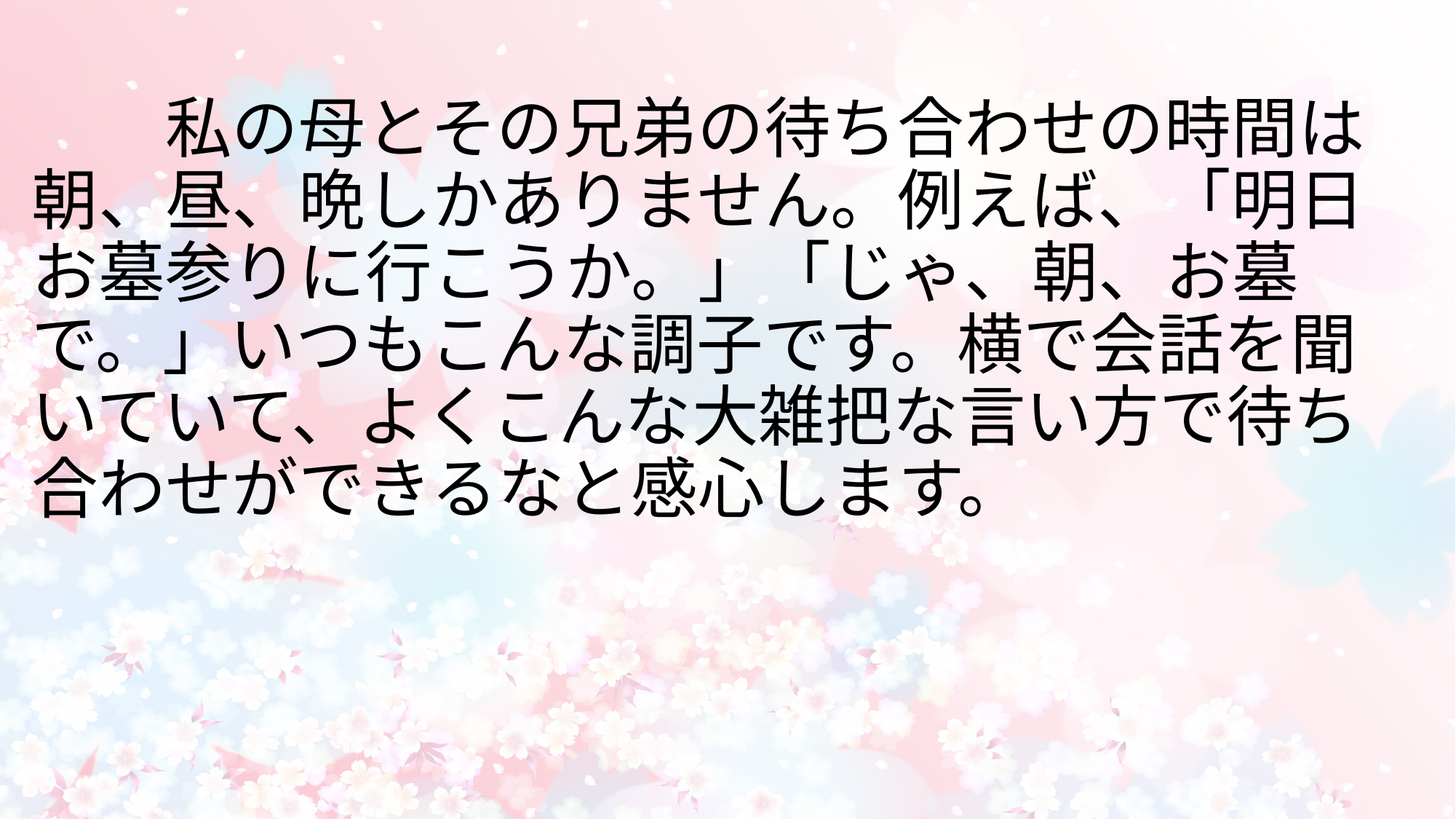

私の母とその兄弟の待ち合わせの時間は朝、昼、晩しかありません。例えば、「明日お墓参りに行こうか。」「じゃ、朝、お墓で。」いつもこんな調子です。横で会話を聞いていて、よくこんな大雑把な言い方で待ち合わせができるなと感心します。